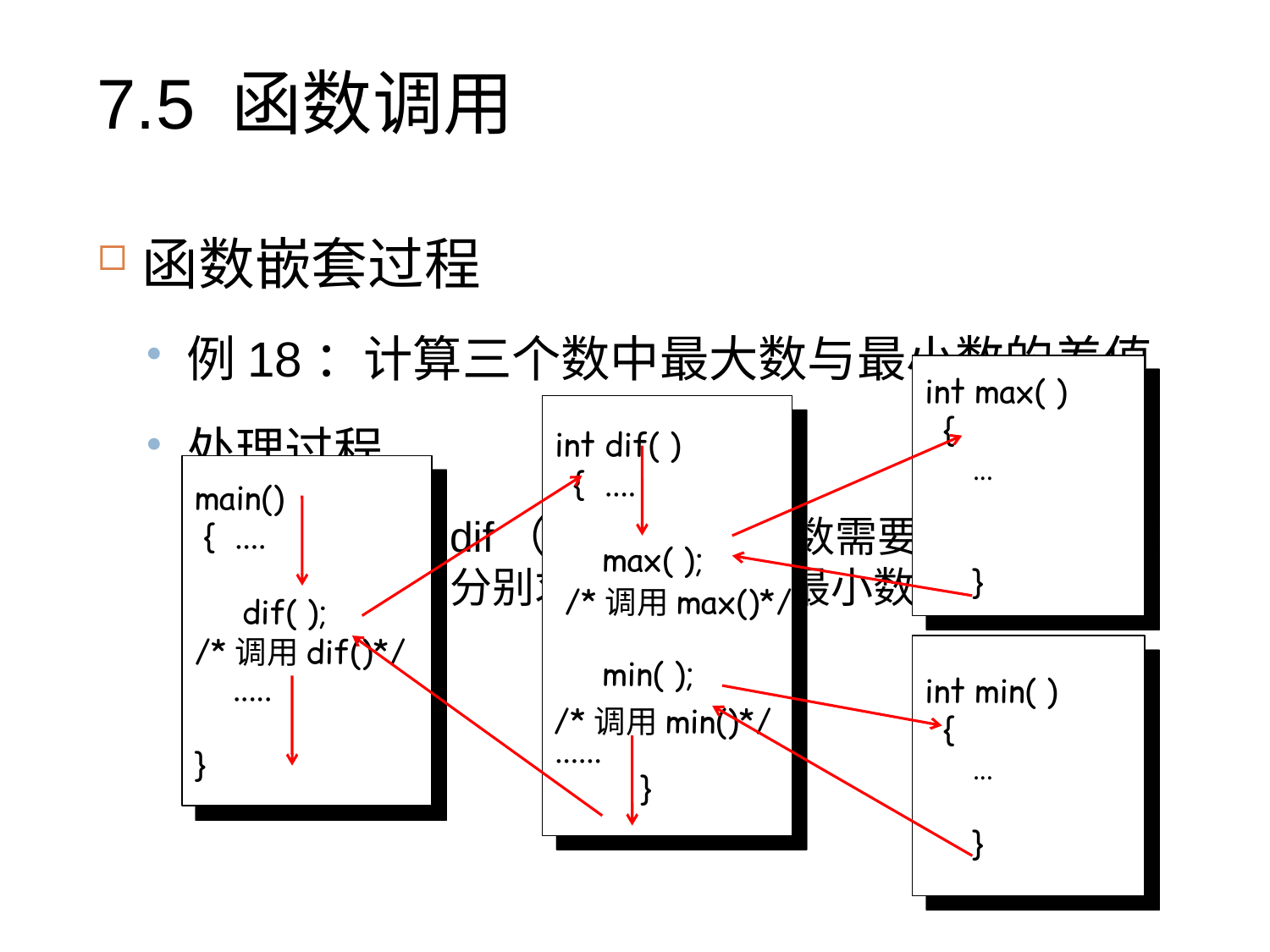

# 7.5 函数调用
函数嵌套过程
例18：计算三个数中最大数与最小数的差值
处理过程
main()调用dif（）,dif（）函数需要调用max（）和 min（）分别求出最大数和最小数
int max( )
  {
     …

     }
int dif( )
  {  ....

     max( );

     min( );

......
         }
/*调用max()*/
  /*调用min()*/

main()
 {  ....

     dif( );

    .....

}
/*调用dif()*/

int min( )
  {
     …

     }